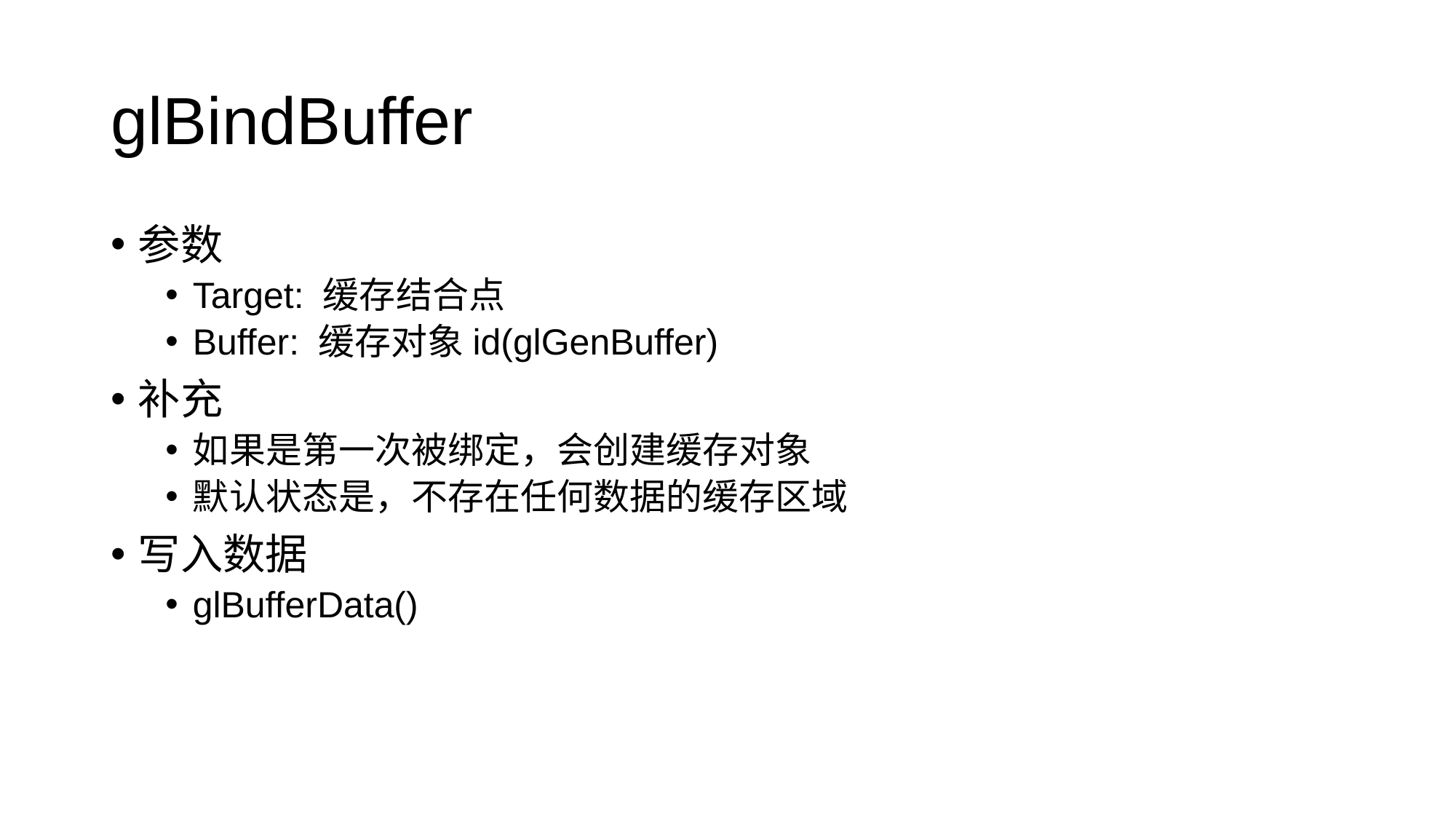

# glBindBuffer
参数
Target: 缓存结合点
Buffer: 缓存对象id(glGenBuffer)
补充
如果是第一次被绑定，会创建缓存对象
默认状态是，不存在任何数据的缓存区域
写入数据
glBufferData()